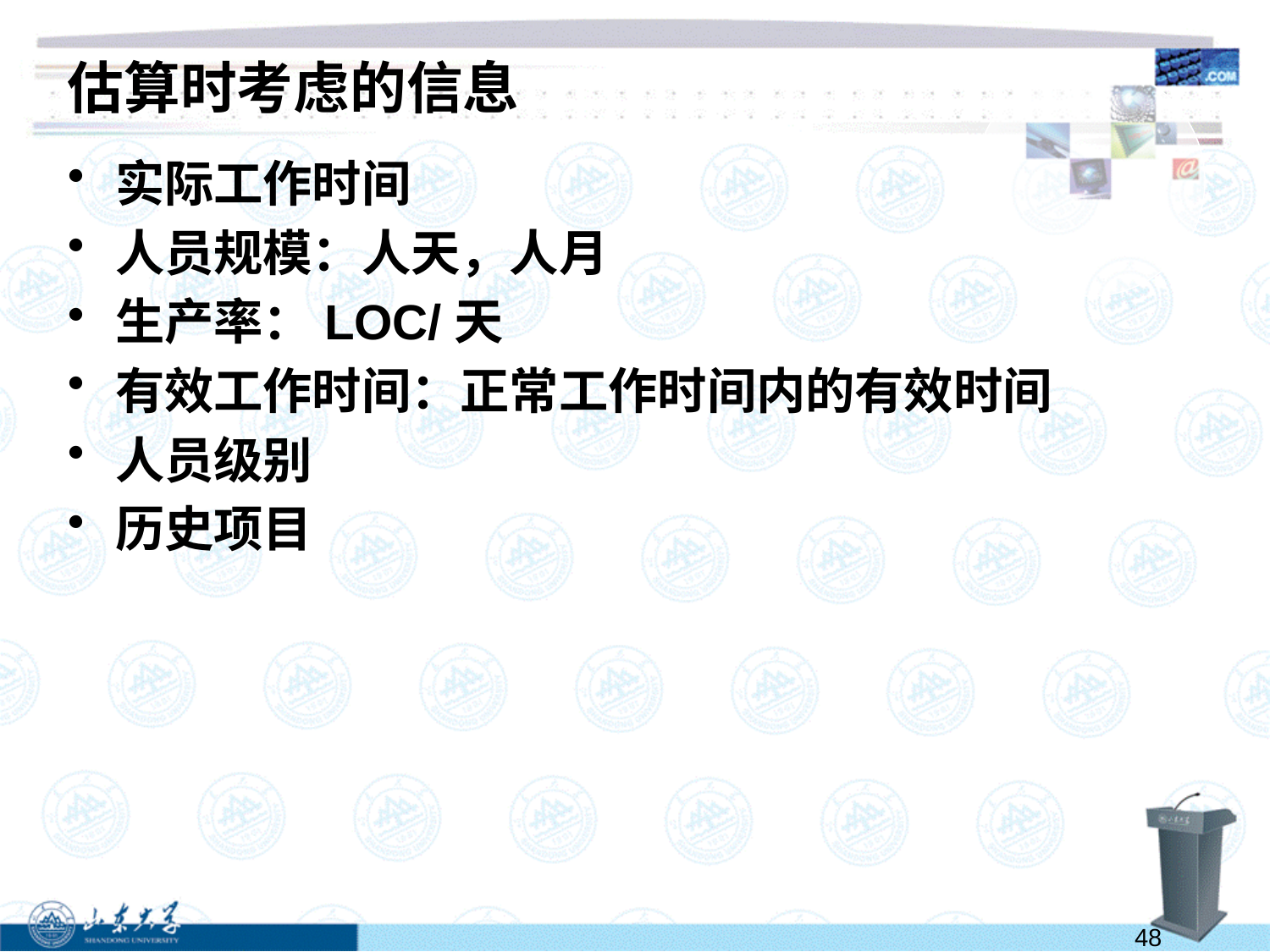

# 估算时考虑的信息
实际工作时间
人员规模：人天，人月
生产率：LOC/天
有效工作时间：正常工作时间内的有效时间
人员级别
历史项目
48